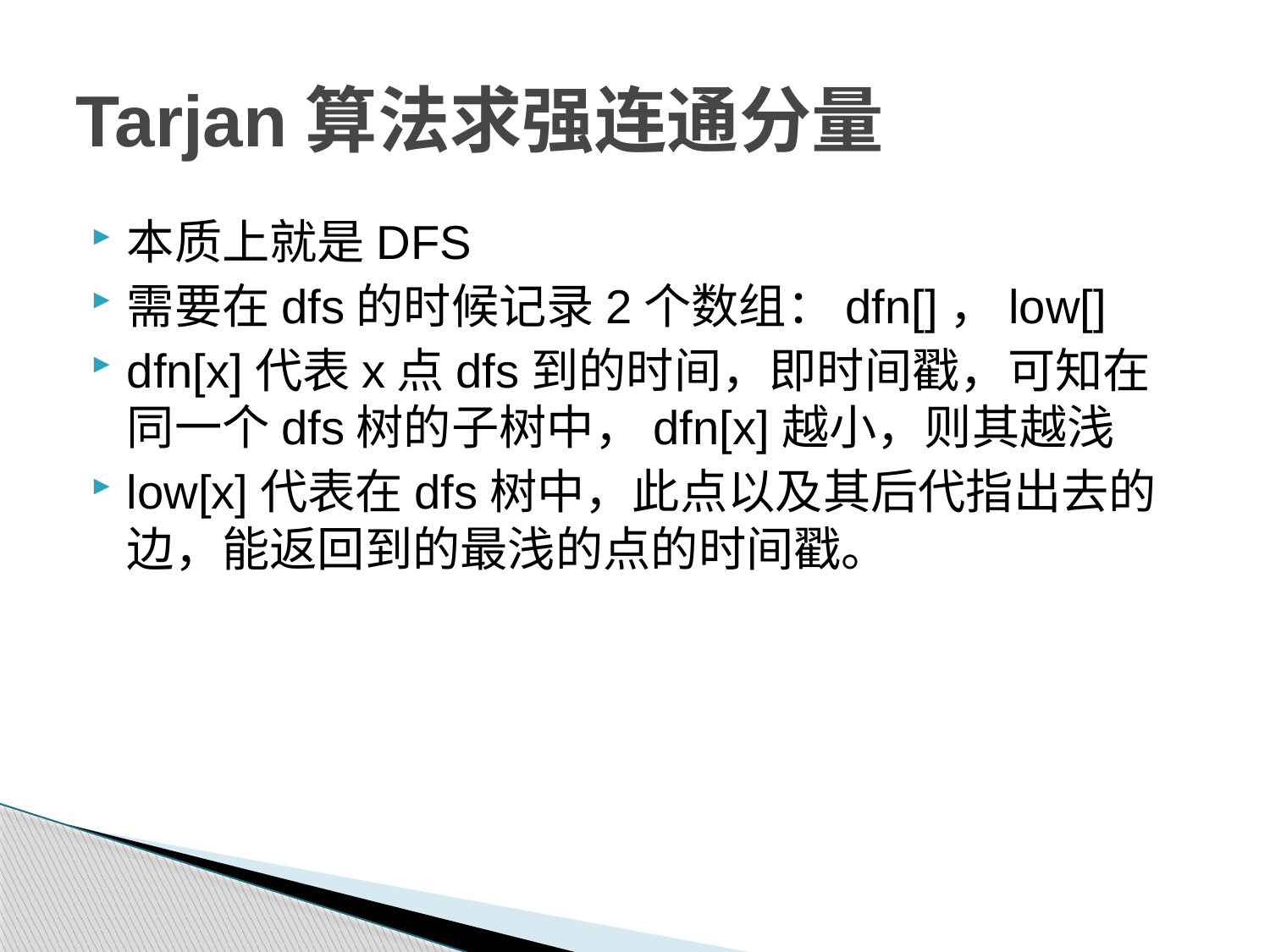

# Tarjan算法求强连通分量
本质上就是DFS
需要在dfs的时候记录2个数组：dfn[]，low[]
dfn[x]代表x点dfs到的时间，即时间戳，可知在同一个dfs树的子树中，dfn[x]越小，则其越浅
low[x]代表在dfs树中，此点以及其后代指出去的边，能返回到的最浅的点的时间戳。